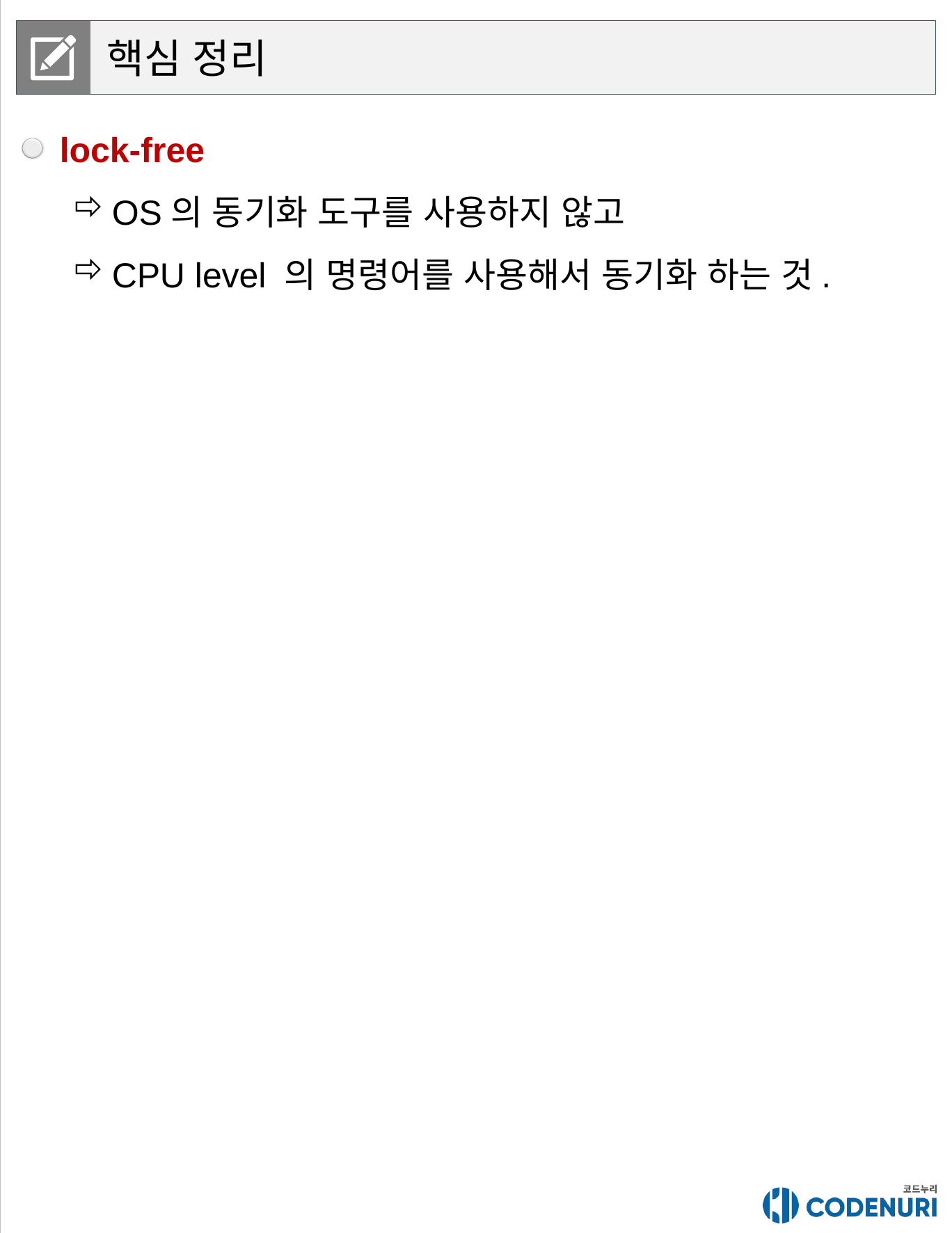

핵심 정리

lock-free
OS의 동기화 도구를 사용하지 않고
CPU level 의 명령어를 사용해서 동기화 하는 것.